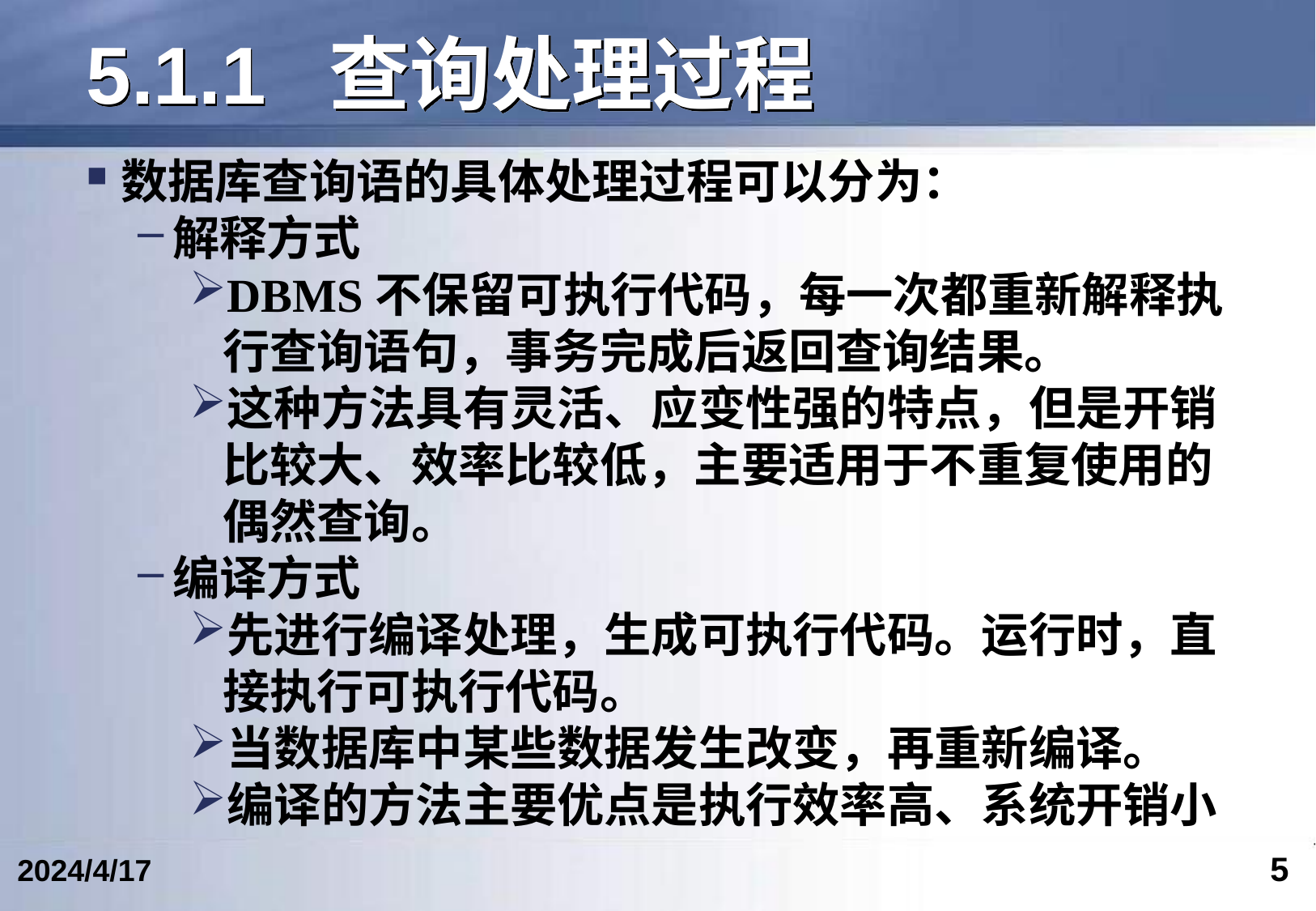

# 5.1.1	查询处理过程
数据库查询语的具体处理过程可以分为：
解释方式
DBMS不保留可执行代码，每一次都重新解释执行查询语句，事务完成后返回查询结果。
这种方法具有灵活、应变性强的特点，但是开销比较大、效率比较低，主要适用于不重复使用的偶然查询。
编译方式
先进行编译处理，生成可执行代码。运行时，直接执行可执行代码。
当数据库中某些数据发生改变，再重新编译。
编译的方法主要优点是执行效率高、系统开销小
5
2024/4/17